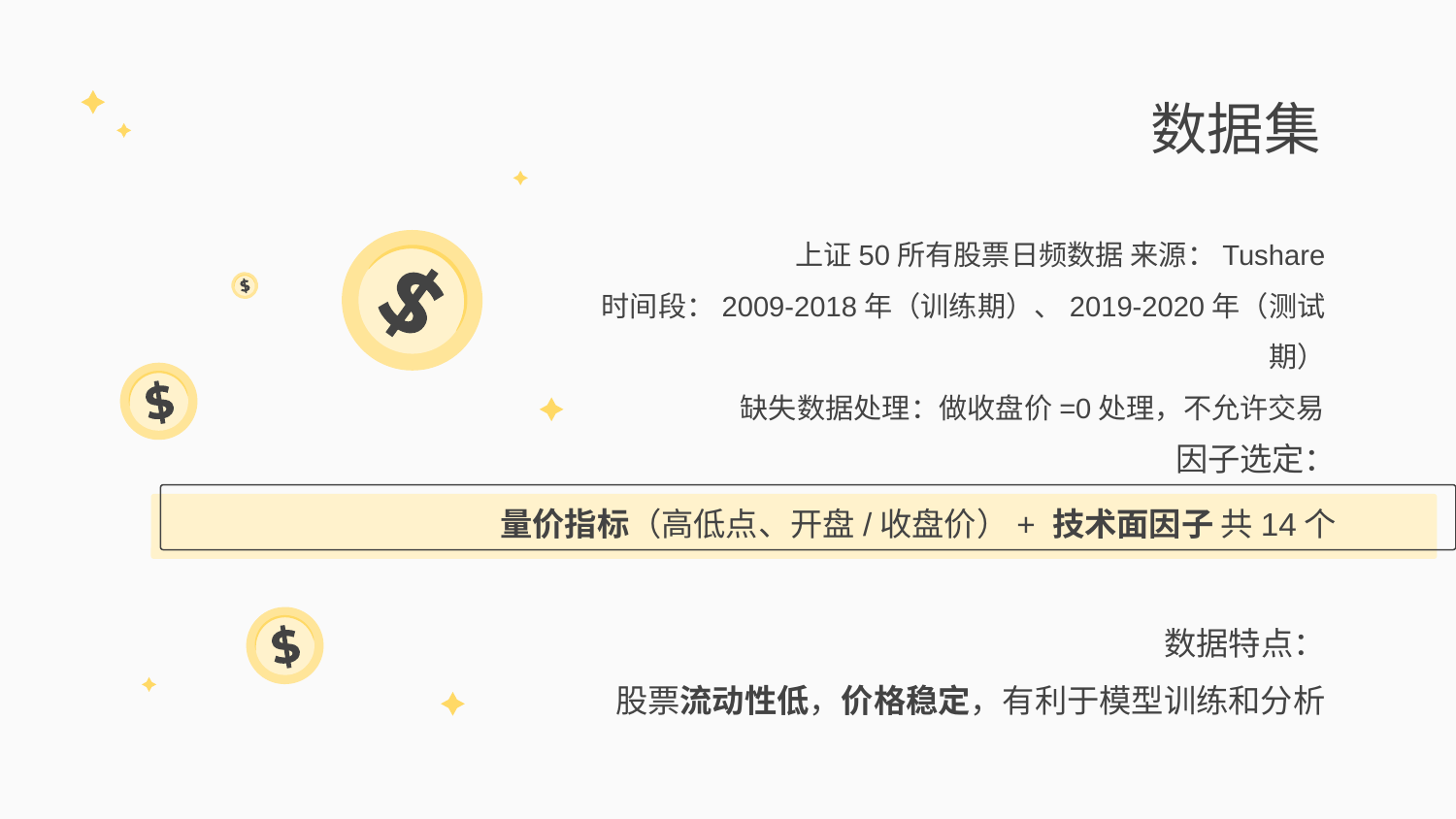

数据集

上证50所有股票日频数据 来源：Tushare
时间段：2009-2018年（训练期）、2019-2020年（测试期）
缺失数据处理：做收盘价=0处理，不允许交易
因子选定：
量价指标（高低点、开盘/收盘价）+ 技术面因子 共14个
数据特点：
股票流动性低，价格稳定，有利于模型训练和分析